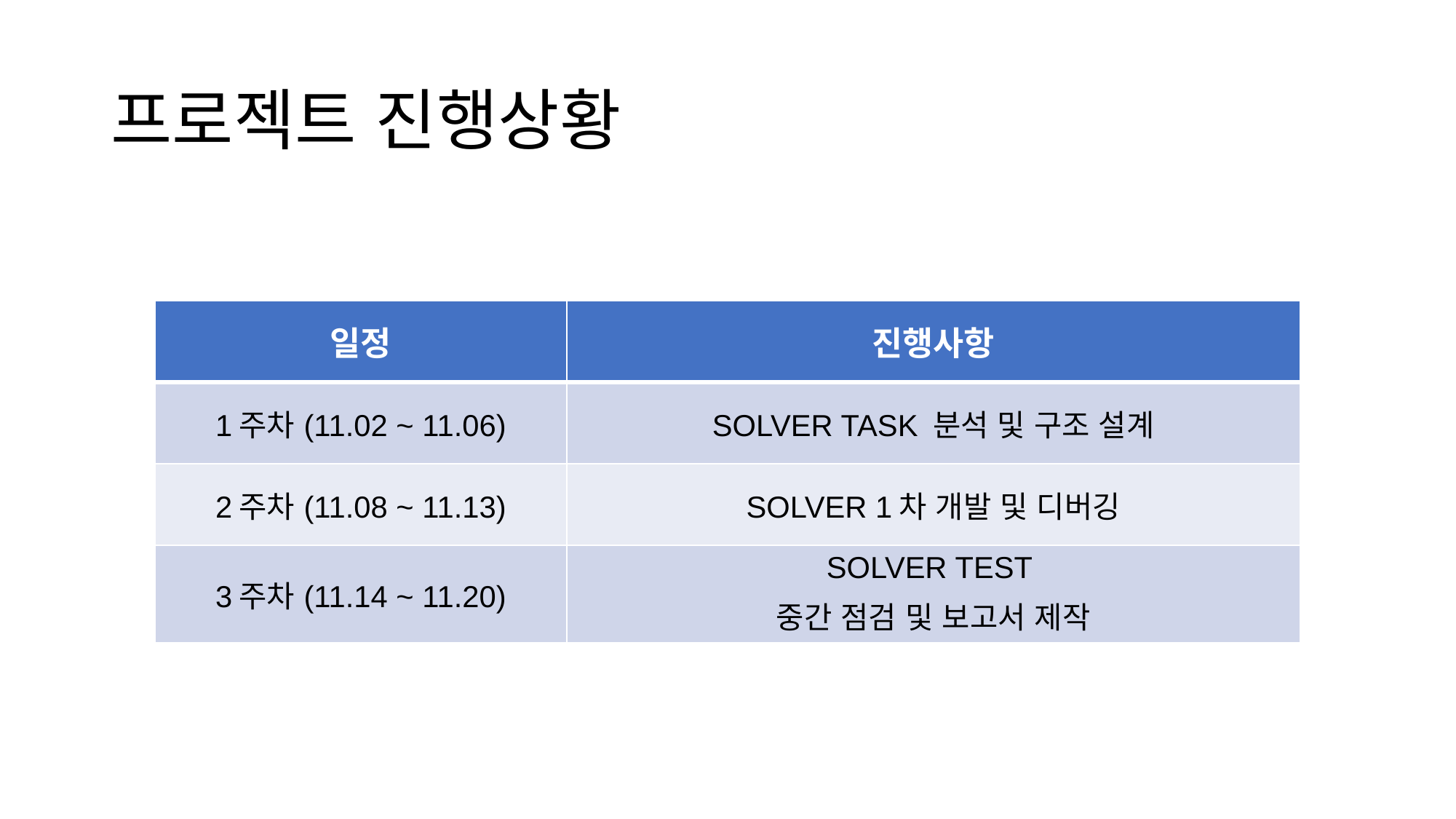

# 프로젝트 진행상황
| 일정 | 진행사항 |
| --- | --- |
| 1주차(11.02 ~ 11.06) | SOLVER TASK 분석 및 구조 설계 |
| 2주차(11.08 ~ 11.13) | SOLVER 1차 개발 및 디버깅 |
| 3주차(11.14 ~ 11.20) | SOLVER TEST 중간 점검 및 보고서 제작 |